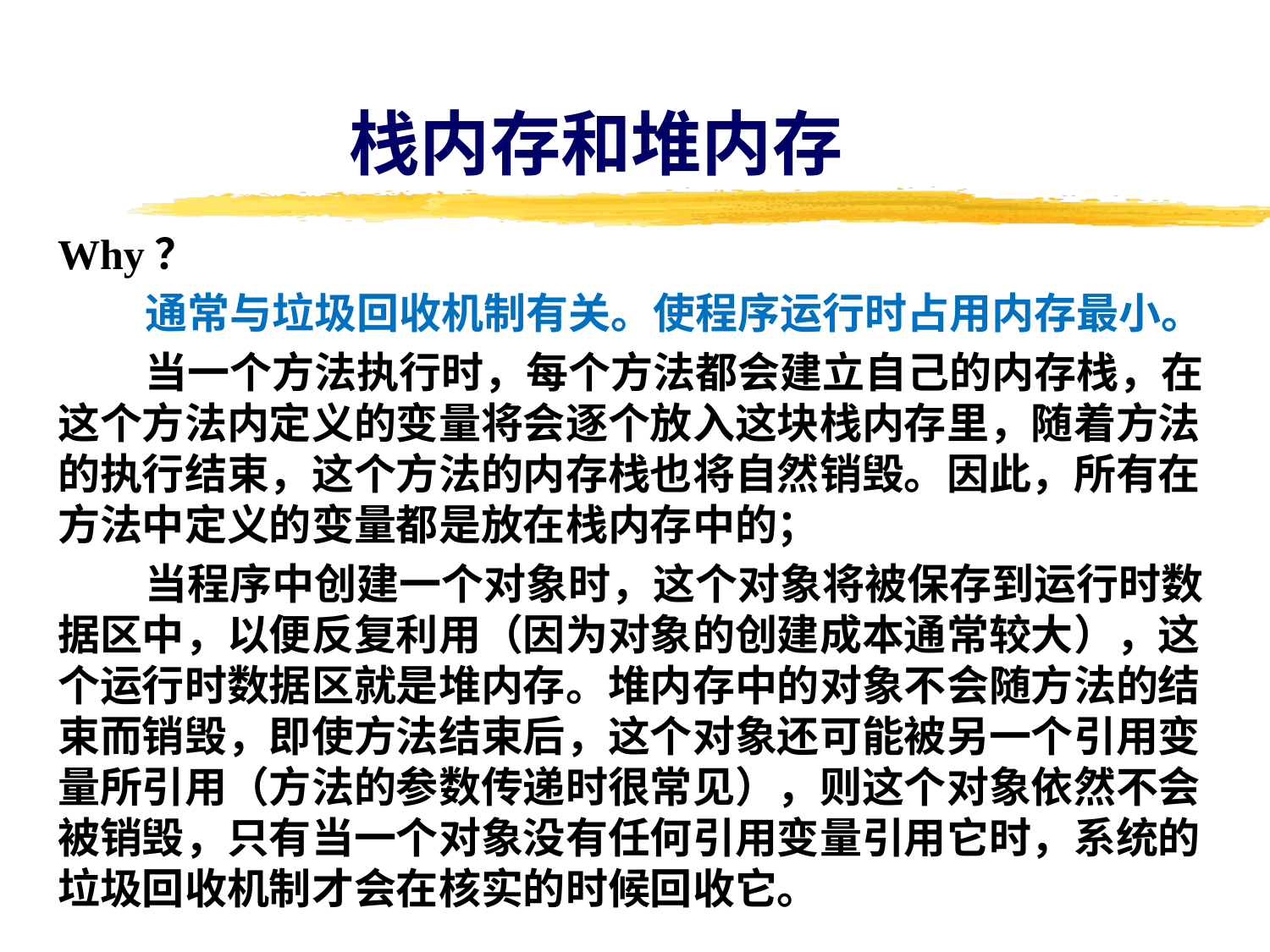

# 栈内存和堆内存
Why？
通常与垃圾回收机制有关。使程序运行时占用内存最小。
当一个方法执行时，每个方法都会建立自己的内存栈，在这个方法内定义的变量将会逐个放入这块栈内存里，随着方法的执行结束，这个方法的内存栈也将自然销毁。因此，所有在方法中定义的变量都是放在栈内存中的；
当程序中创建一个对象时，这个对象将被保存到运行时数据区中，以便反复利用（因为对象的创建成本通常较大），这个运行时数据区就是堆内存。堆内存中的对象不会随方法的结束而销毁，即使方法结束后，这个对象还可能被另一个引用变量所引用（方法的参数传递时很常见），则这个对象依然不会被销毁，只有当一个对象没有任何引用变量引用它时，系统的垃圾回收机制才会在核实的时候回收它。
42